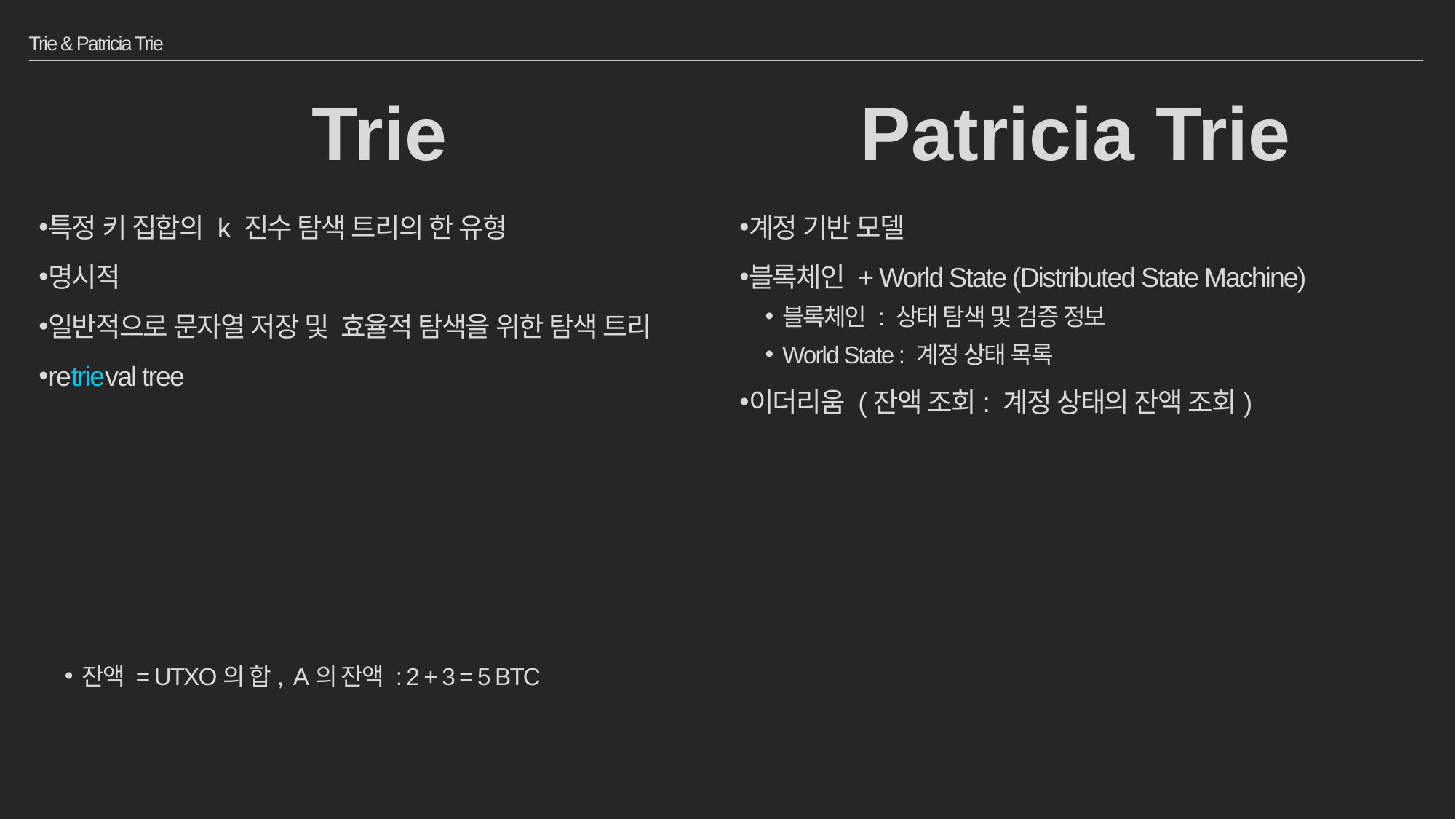

# Trie & Patricia Trie
Patricia Trie
Trie
특정 키 집합의 k 진수 탐색 트리의 한 유형
명시적
일반적으로 문자열 저장 및  효율적 탐색을 위한 탐색 트리
retrieval tree

잔액 = UTXO의 합,  A의 잔액 : 2 + 3 = 5 BTC
계정 기반 모델
블록체인 + World State (Distributed State Machine)
블록체인 : 상태 탐색 및 검증 정보
World State : 계정 상태 목록
이더리움 (잔액 조회: 계정 상태의 잔액 조회)